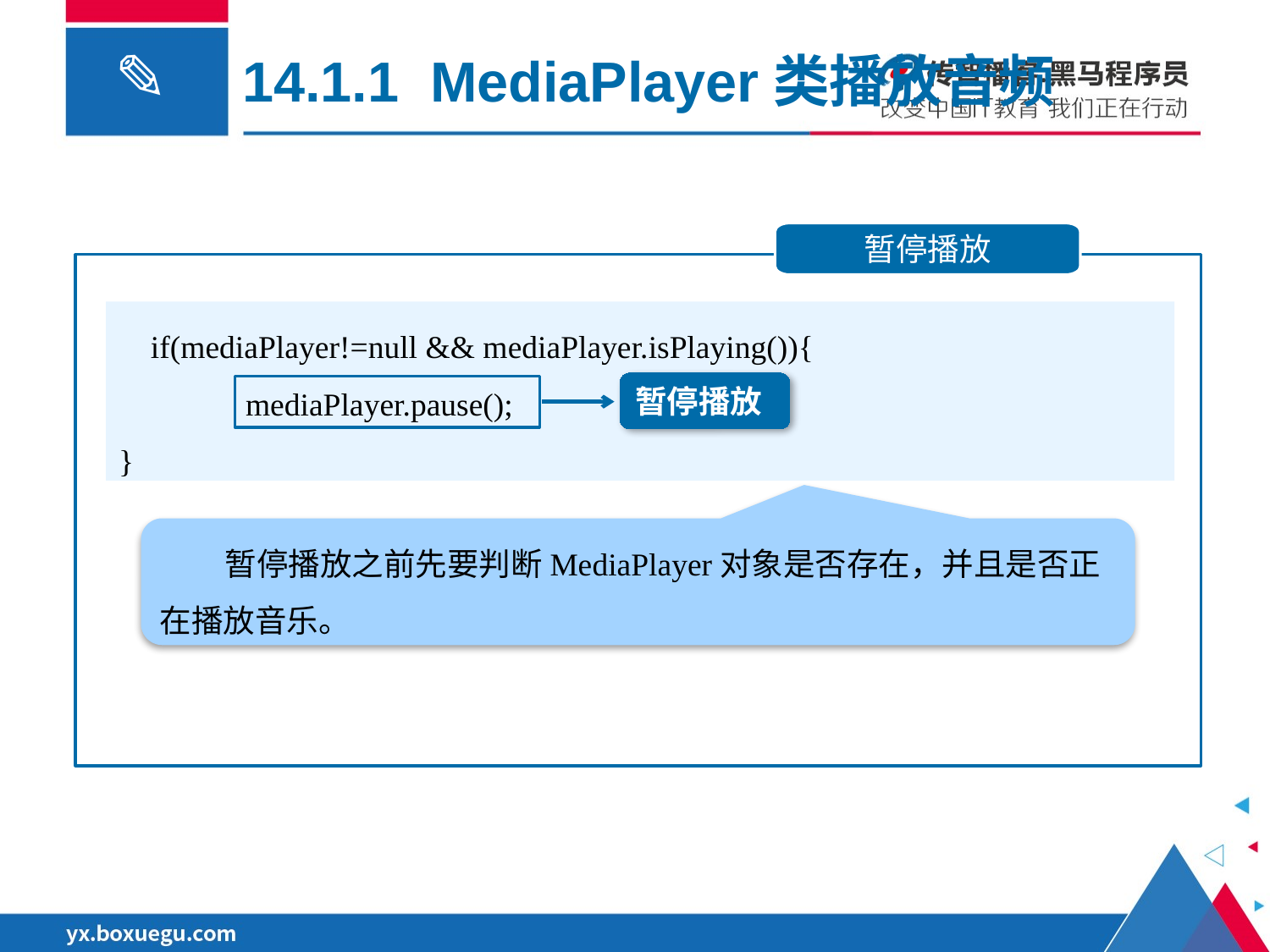

14.1.1  MediaPlayer类播放音频

暂停播放

    if(mediaPlayer!=null && mediaPlayer.isPlaying()){
	mediaPlayer.pause();
}
暂停播放

        暂停播放之前先要判断MediaPlayer对象是否存在，并且是否正在播放音乐。